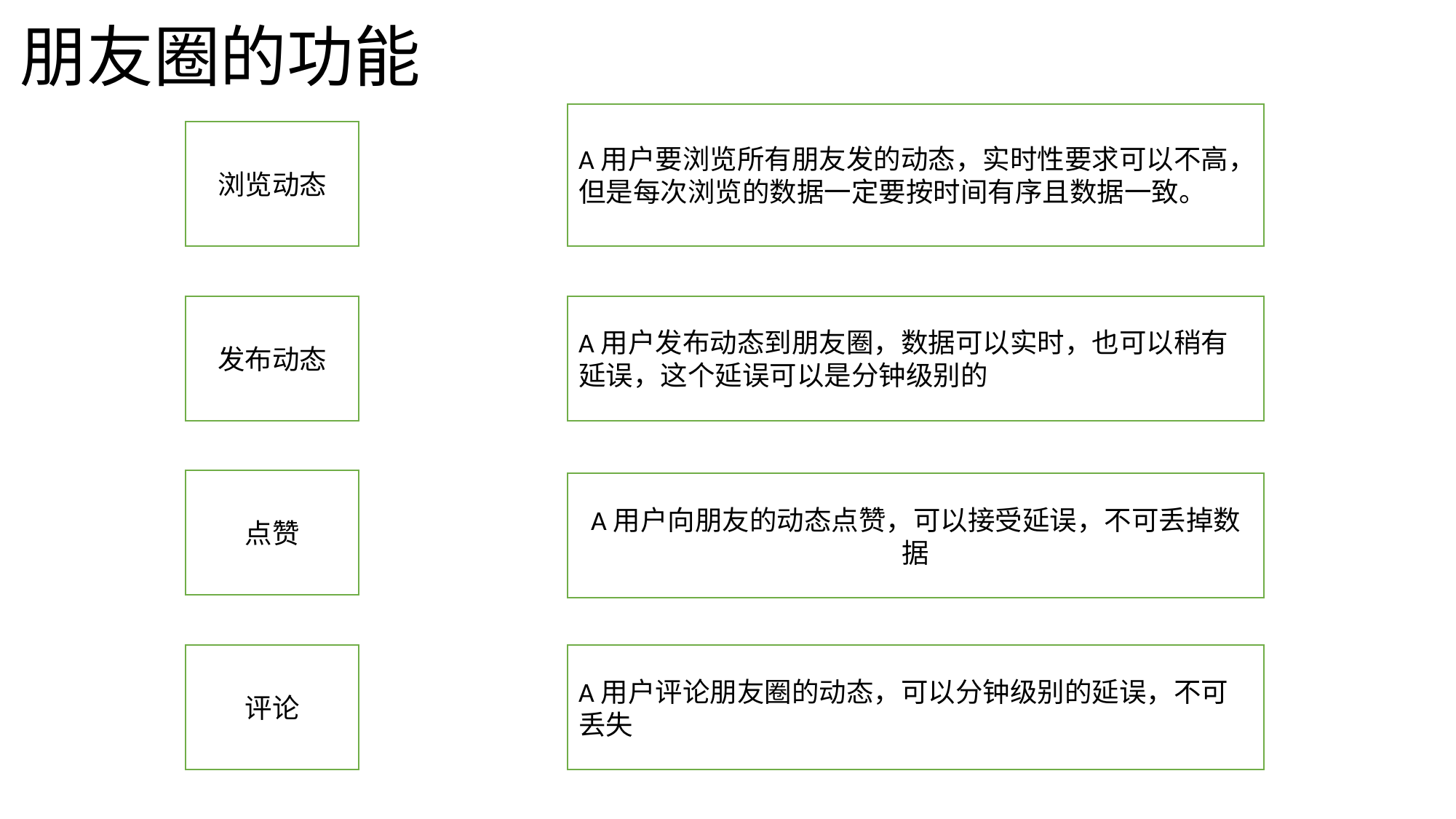

# 朋友圈的功能
A用户要浏览所有朋友发的动态，实时性要求可以不高，但是每次浏览的数据一定要按时间有序且数据一致。
浏览动态
发布动态
A用户发布动态到朋友圈，数据可以实时，也可以稍有延误，这个延误可以是分钟级别的
点赞
A用户向朋友的动态点赞，可以接受延误，不可丢掉数据
评论
A用户评论朋友圈的动态，可以分钟级别的延误，不可丢失